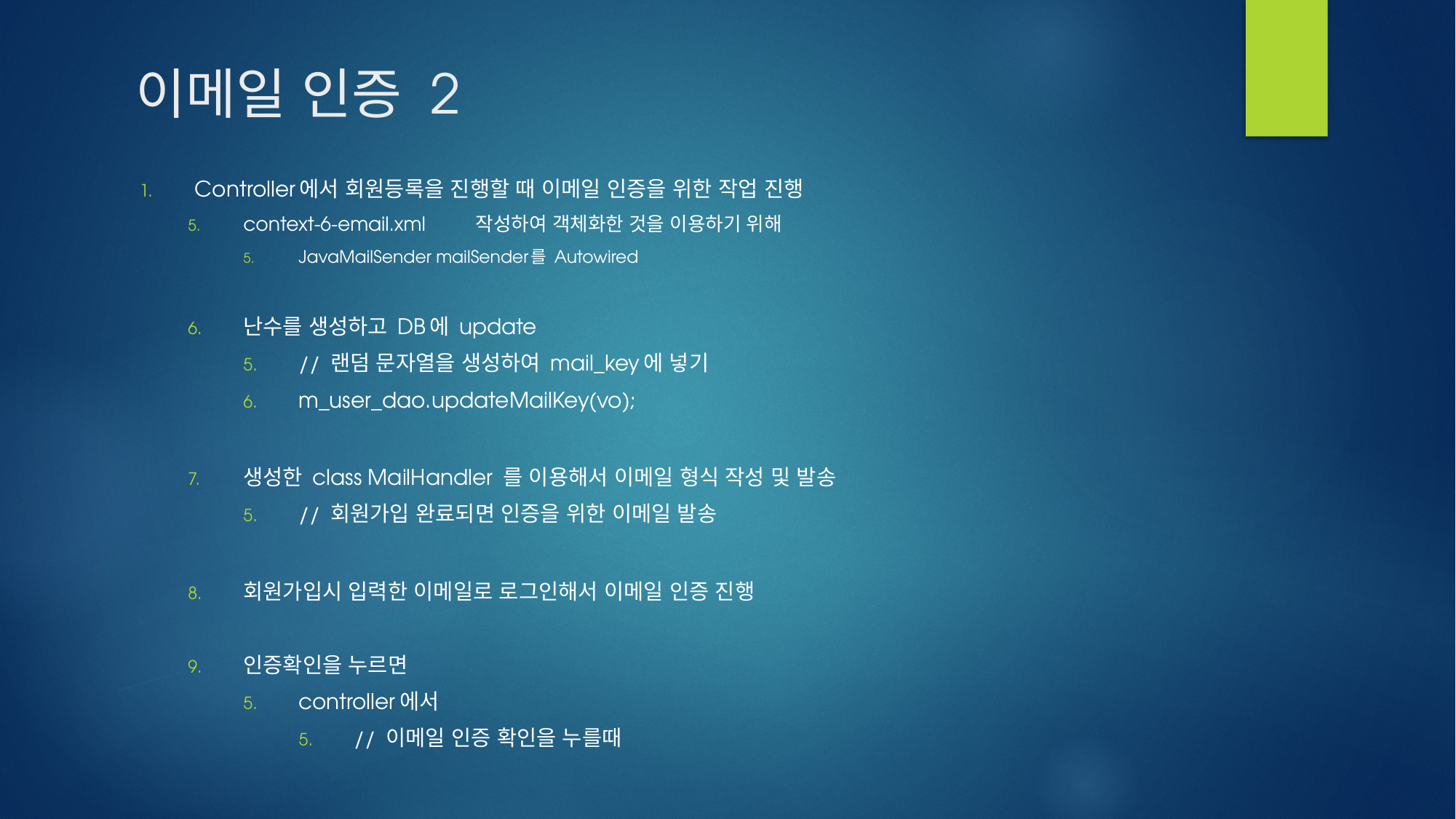

# 이메일 인증 2
Controller에서 회원등록을 진행할 때 이메일 인증을 위한 작업 진행
context-6-email.xml	작성하여 객체화한 것을 이용하기 위해
JavaMailSender mailSender		를 Autowired

난수를 생성하고 DB에 update
// 랜덤 문자열을 생성하여 mail_key에 넣기
m_user_dao.updateMailKey(vo);

생성한 class MailHandler 를 이용해서 이메일 형식 작성 및 발송
// 회원가입 완료되면 인증을 위한 이메일 발송

회원가입시 입력한 이메일로 로그인해서 이메일 인증 진행

인증확인을 누르면
controller에서
// 이메일 인증 확인을 누를때